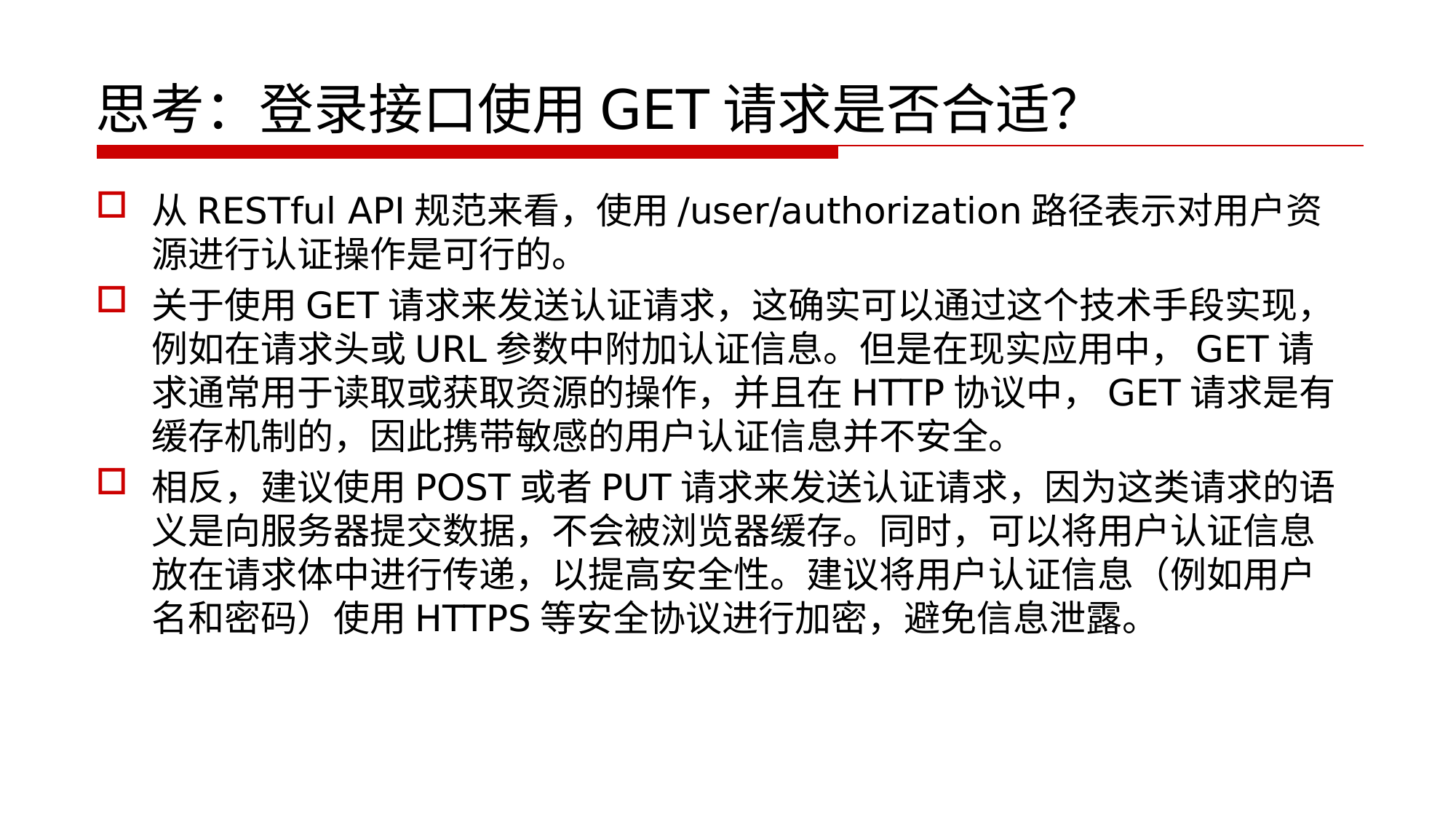

# 思考：登录接口使用GET请求是否合适？
从RESTful API规范来看，使用/user/authorization路径表示对用户资源进行认证操作是可行的。
关于使用GET请求来发送认证请求，这确实可以通过这个技术手段实现，例如在请求头或URL参数中附加认证信息。但是在现实应用中，GET请求通常用于读取或获取资源的操作，并且在HTTP协议中，GET请求是有缓存机制的，因此携带敏感的用户认证信息并不安全。
相反，建议使用POST或者PUT请求来发送认证请求，因为这类请求的语义是向服务器提交数据，不会被浏览器缓存。同时，可以将用户认证信息放在请求体中进行传递，以提高安全性。建议将用户认证信息（例如用户名和密码）使用HTTPS等安全协议进行加密，避免信息泄露。